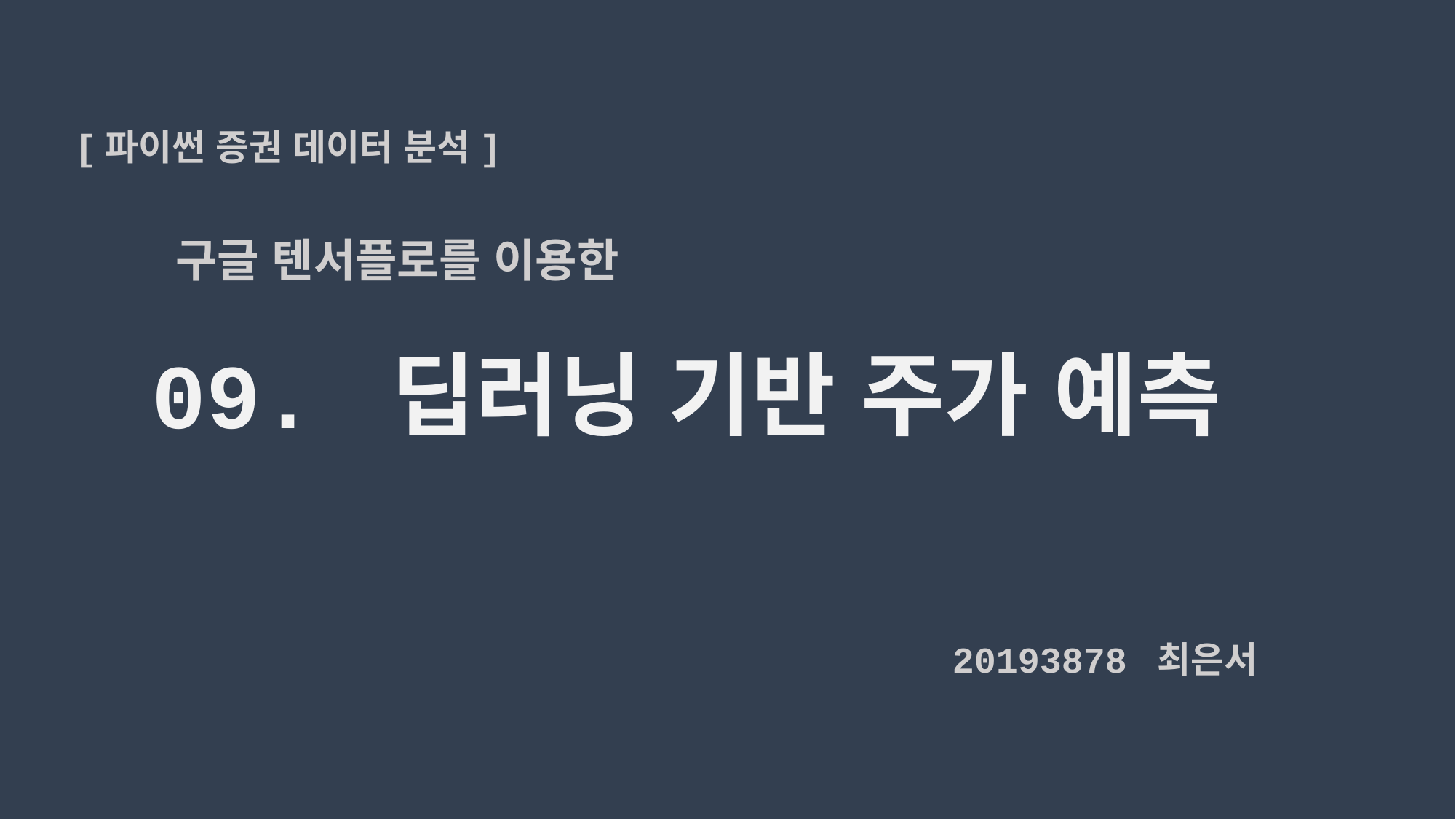

[파이썬 증권 데이터 분석]

		구글 텐서플로를 이용한
# 09. 딥러닝 기반 주가 예측
20193878 최은서